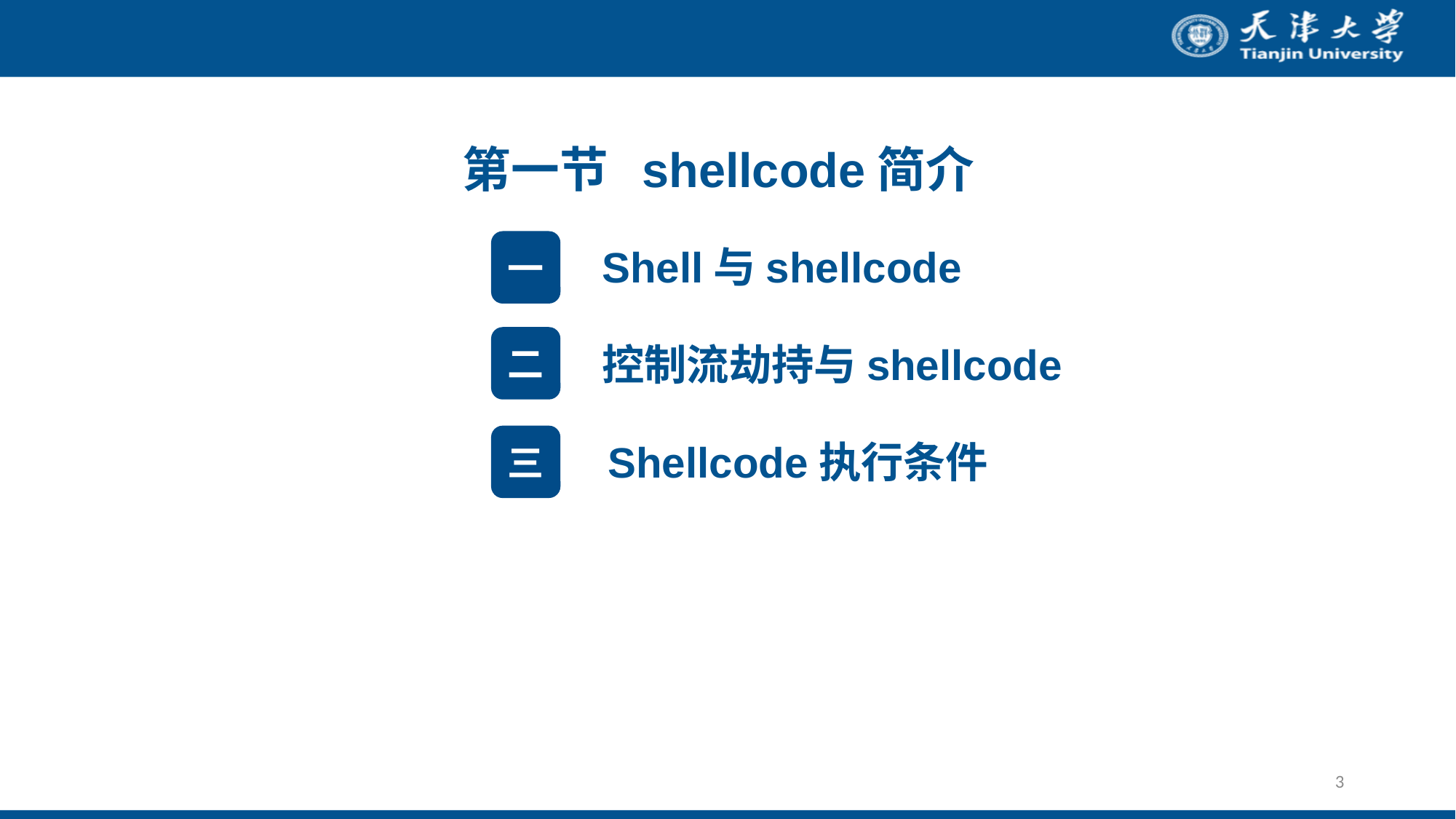

第一节  shellcode简介
一
Shell与shellcode
二
控制流劫持与shellcode
三
Shellcode执行条件
3